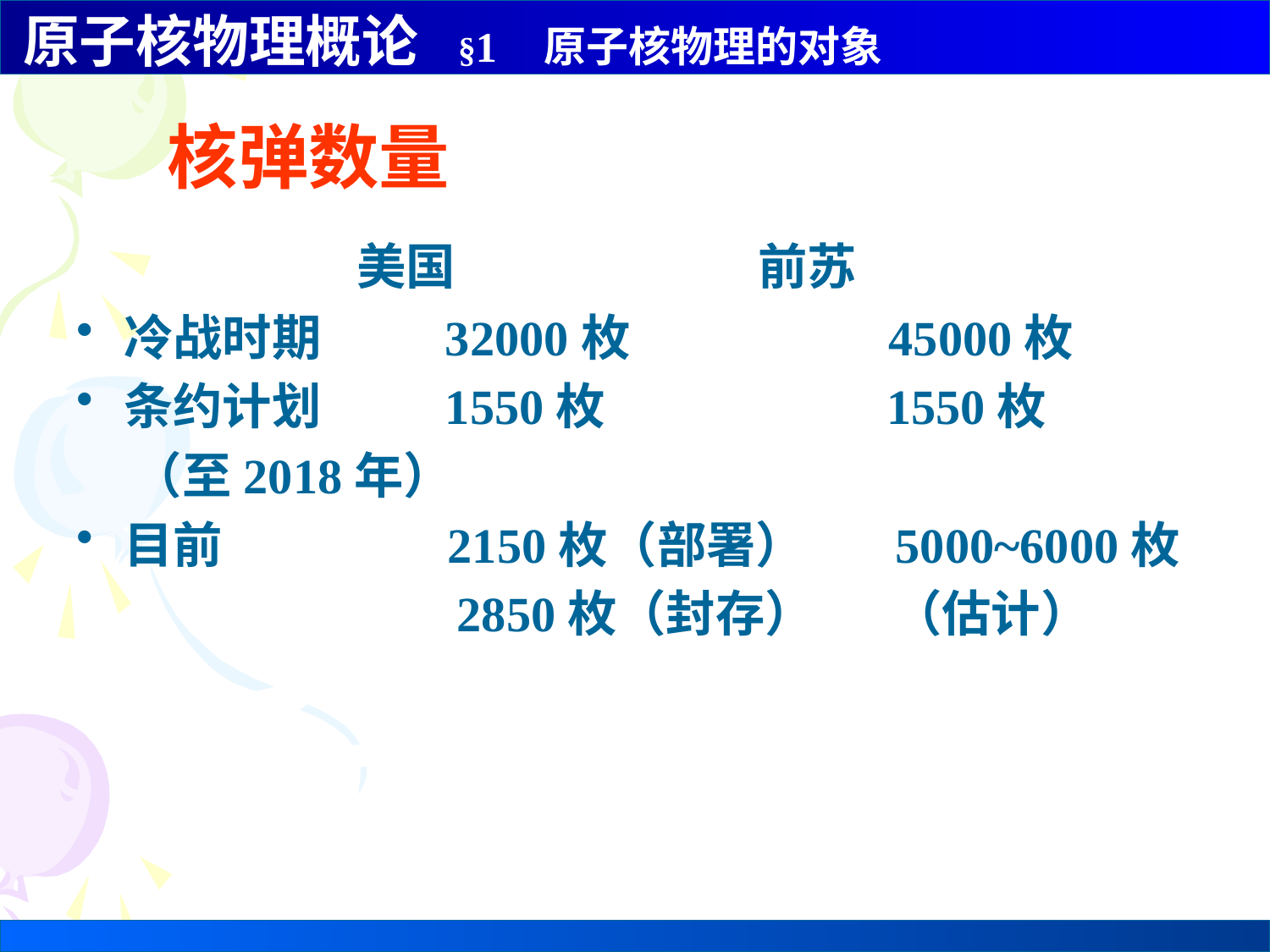

核弹数量
                     美国                           前苏
冷战时期          32000枚                      45000枚
条约计划          1550枚                        1550枚
    （至2018年）
目前                   2150枚（部署）       5000~6000枚
                               2850枚（封存）       （估计）